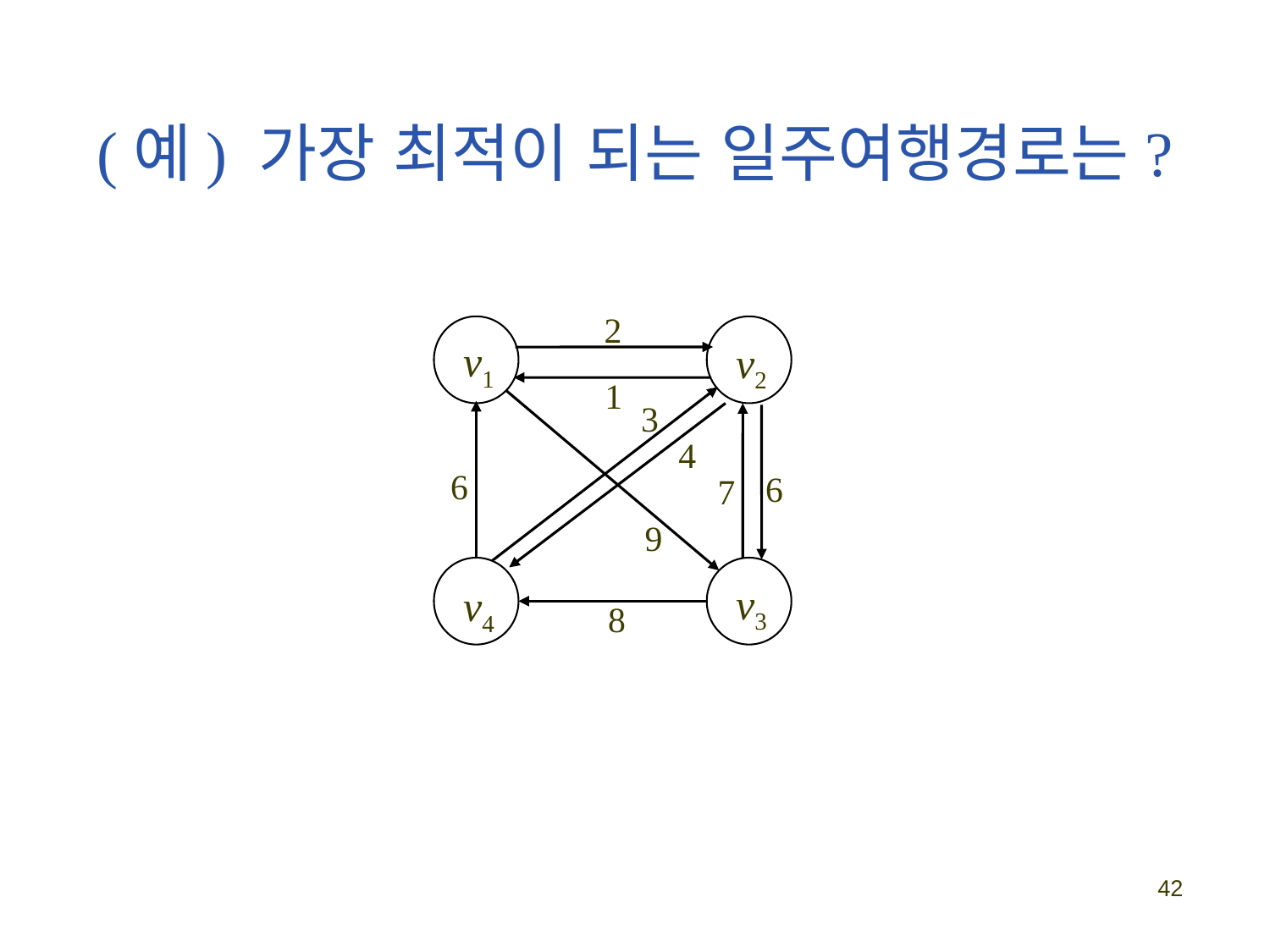

# (예) 가장 최적이 되는 일주여행경로는?
2

v1
v2

1

3

4
6
6
7
9

v3
v4
8
42